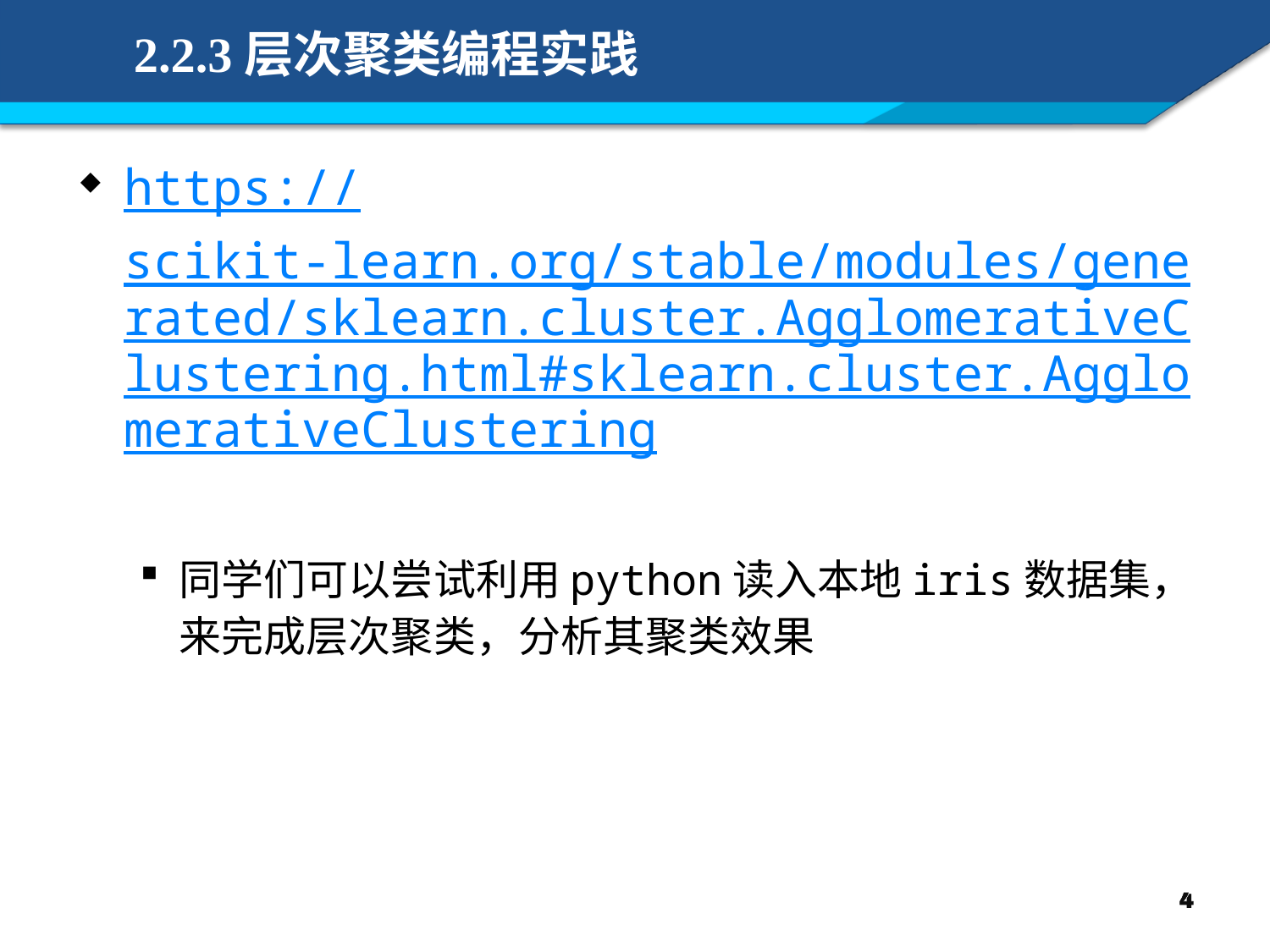

# 2.2.3层次聚类编程实践
https://scikit-learn.org/stable/modules/generated/sklearn.cluster.AgglomerativeClustering.html#sklearn.cluster.AgglomerativeClustering

同学们可以尝试利用python读入本地iris数据集，来完成层次聚类，分析其聚类效果
4